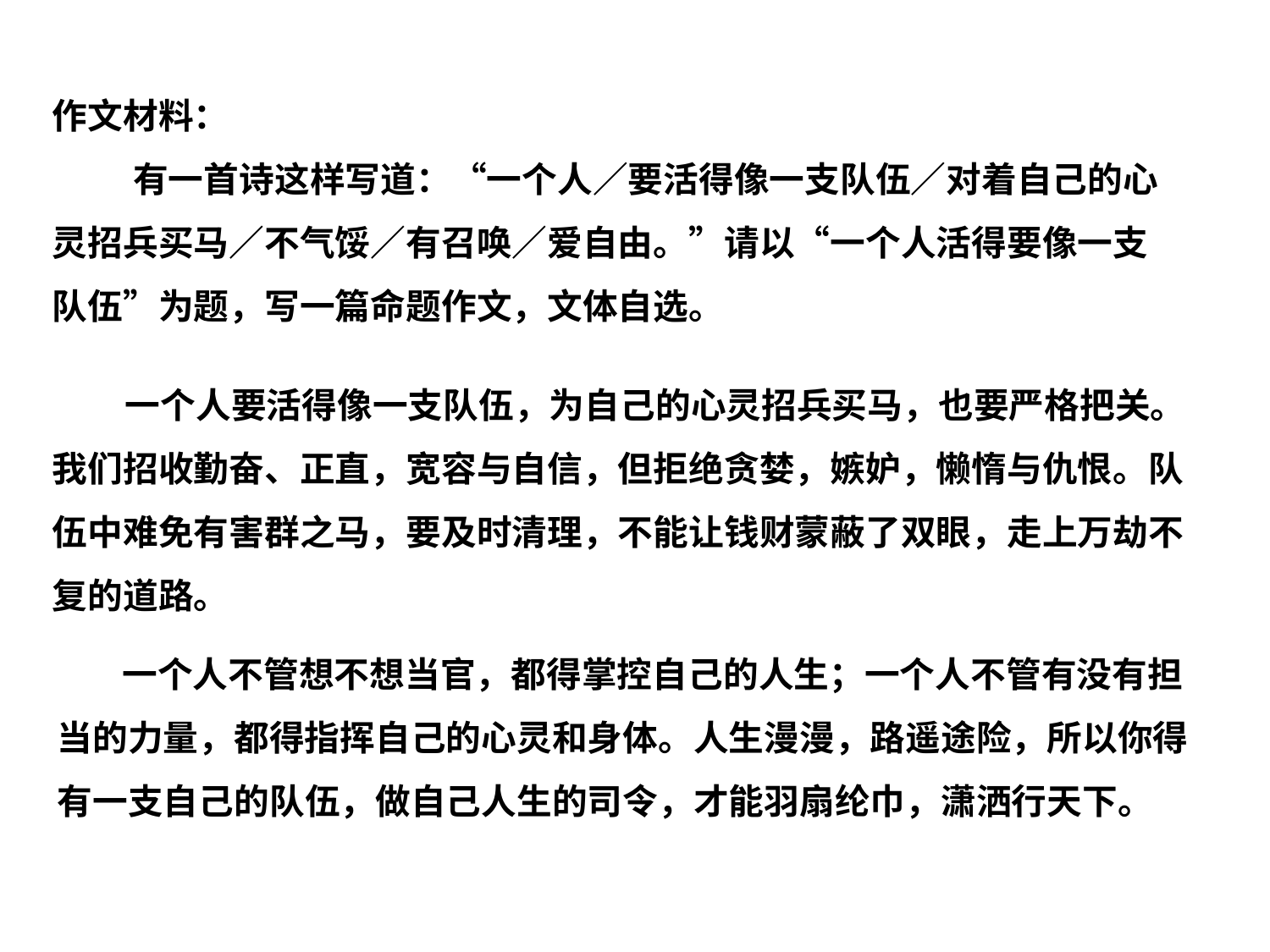

作文材料：
         有一首诗这样写道：“一个人∕要活得像一支队伍∕对着自己的心灵招兵买马∕不气馁∕有召唤∕爱自由。”请以“一个人活得要像一支队伍”为题，写一篇命题作文，文体自选。

        一个人要活得像一支队伍，为自己的心灵招兵买马，也要严格把关。我们招收勤奋、正直，宽容与自信，但拒绝贪婪，嫉妒，懒惰与仇恨。队伍中难免有害群之马，要及时清理，不能让钱财蒙蔽了双眼，走上万劫不复的道路。
       一个人不管想不想当官，都得掌控自己的人生；一个人不管有没有担当的力量，都得指挥自己的心灵和身体。人生漫漫，路遥途险，所以你得有一支自己的队伍，做自己人生的司令，才能羽扇纶巾，潇洒行天下。